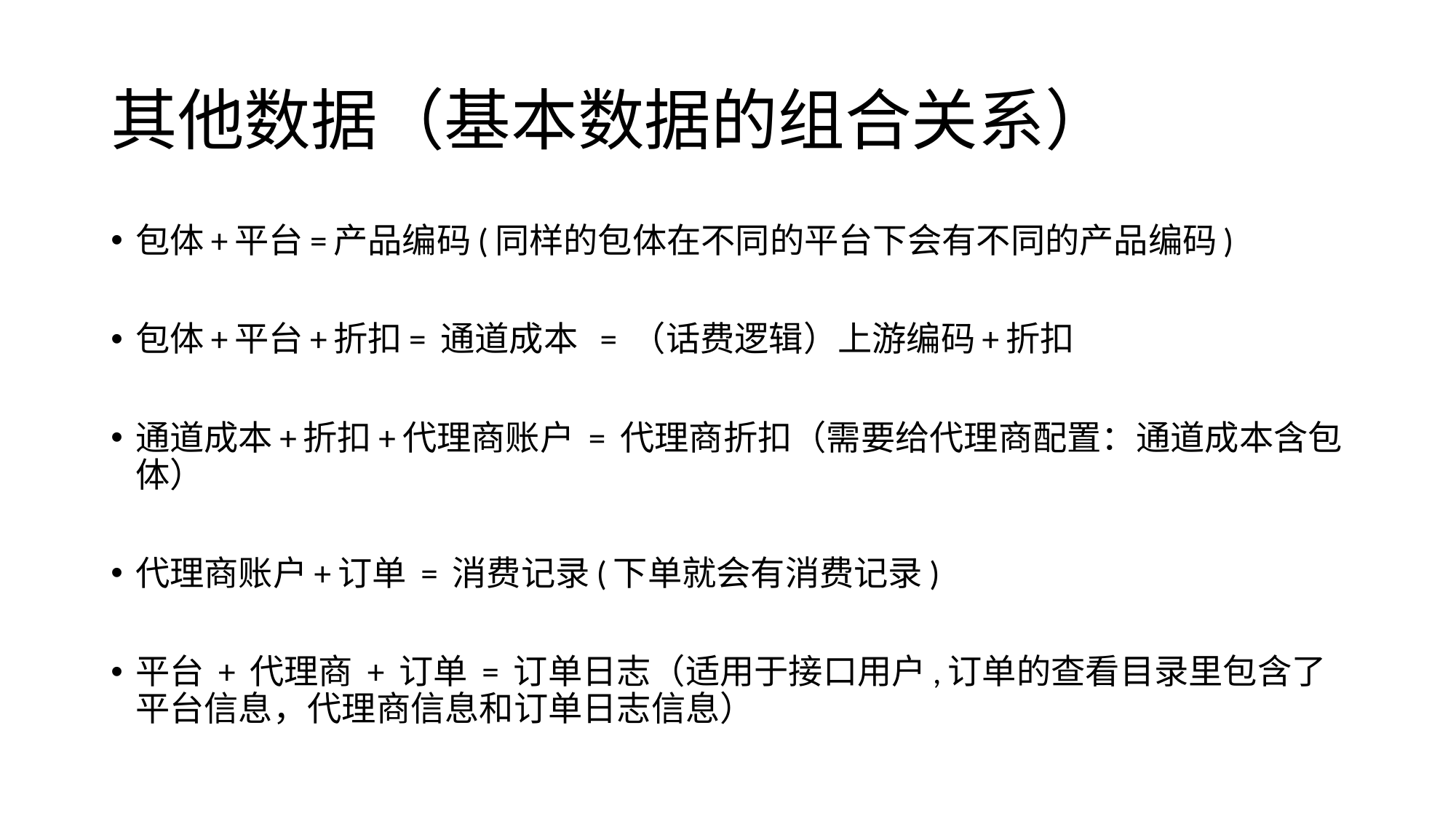

# 其他数据（基本数据的组合关系）
包体+平台=产品编码(同样的包体在不同的平台下会有不同的产品编码)

包体+平台+折扣= 通道成本  = （话费逻辑）上游编码+折扣

通道成本+折扣+代理商账户 = 代理商折扣（需要给代理商配置：通道成本含包体）

代理商账户+订单 = 消费记录(下单就会有消费记录)

平台 + 代理商 + 订单 = 订单日志（适用于接口用户,订单的查看目录里包含了平台信息，代理商信息和订单日志信息）